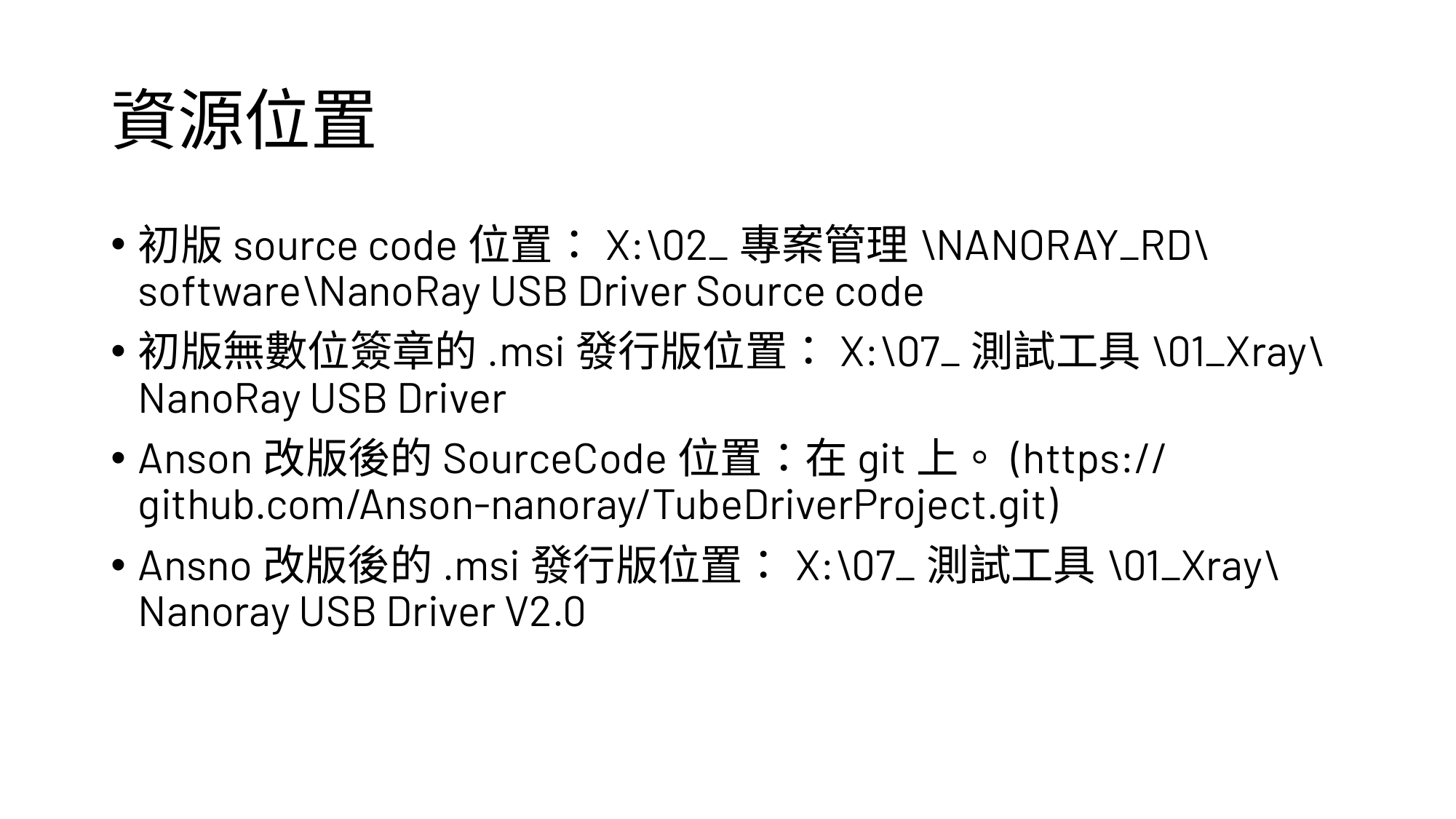

# 資源位置
初版source code位置：X:\02_專案管理\NANORAY_RD\software\NanoRay USB Driver Source code
初版無數位簽章的.msi發行版位置：X:\07_測試工具\01_Xray\NanoRay USB Driver
Anson改版後的SourceCode位置：在git上。(https://github.com/Anson-nanoray/TubeDriverProject.git)
Ansno改版後的.msi發行版位置：X:\07_測試工具\01_Xray\Nanoray USB Driver V2.0